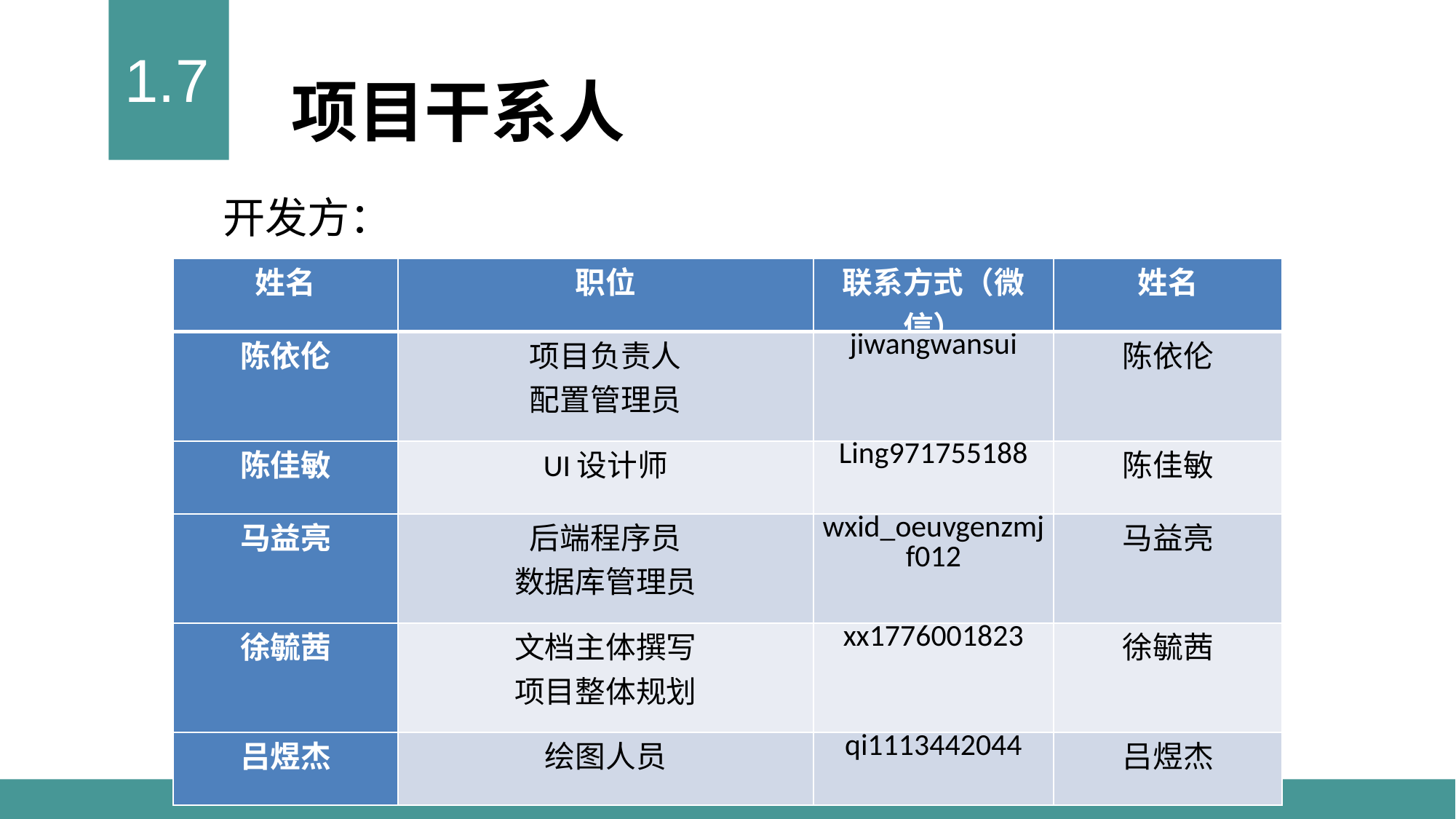

1.7
项目干系人
开发方：
| 姓名 | 职位 | 联系方式（微信） | 姓名 |
| --- | --- | --- | --- |
| 陈依伦 | 项目负责人 配置管理员 | jiwangwansui | 陈依伦 |
| 陈佳敏 | UI设计师 | Ling971755188 | 陈佳敏 |
| 马益亮 | 后端程序员 数据库管理员 | wxid\_oeuvgenzmjf012 | 马益亮 |
| 徐毓茜 | 文档主体撰写 项目整体规划 | xx1776001823 | 徐毓茜 |
| 吕煜杰 | 绘图人员 | qi1113442044 | 吕煜杰 |